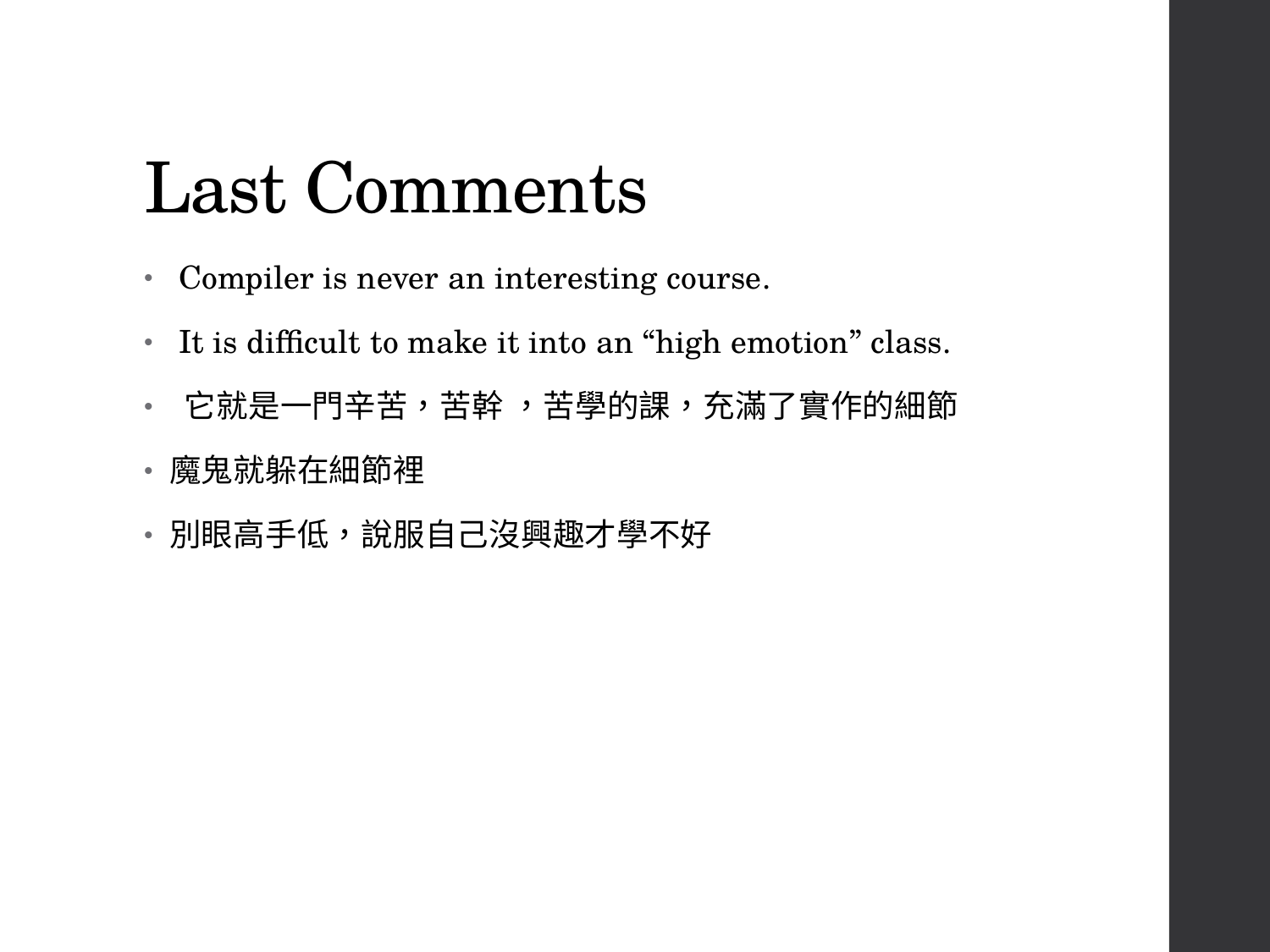

# Last Comments
 Compiler is never an interesting course.
 It is difficult to make it into an “high emotion” class.
 它就是一門辛苦，苦幹 ，苦學的課，充滿了實作的細節
魔鬼就躲在細節裡
別眼高手低，說服自己沒興趣才學不好